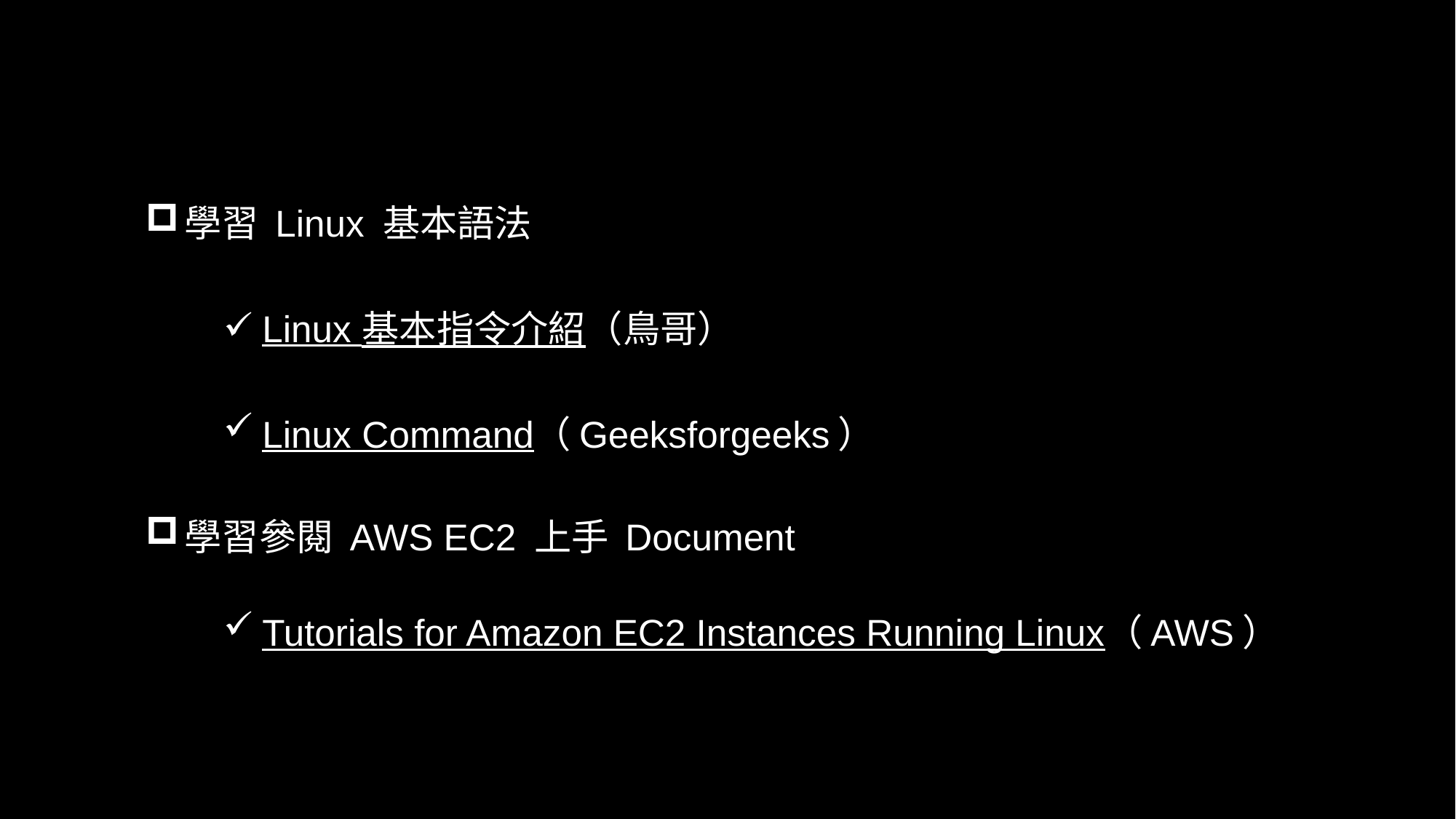

學習 Linux 基本語法
Linux 基本指令介紹（鳥哥）
Linux Command（Geeksforgeeks）
學習參閱 AWS EC2 上手 Document
Tutorials for Amazon EC2 Instances Running Linux（AWS）